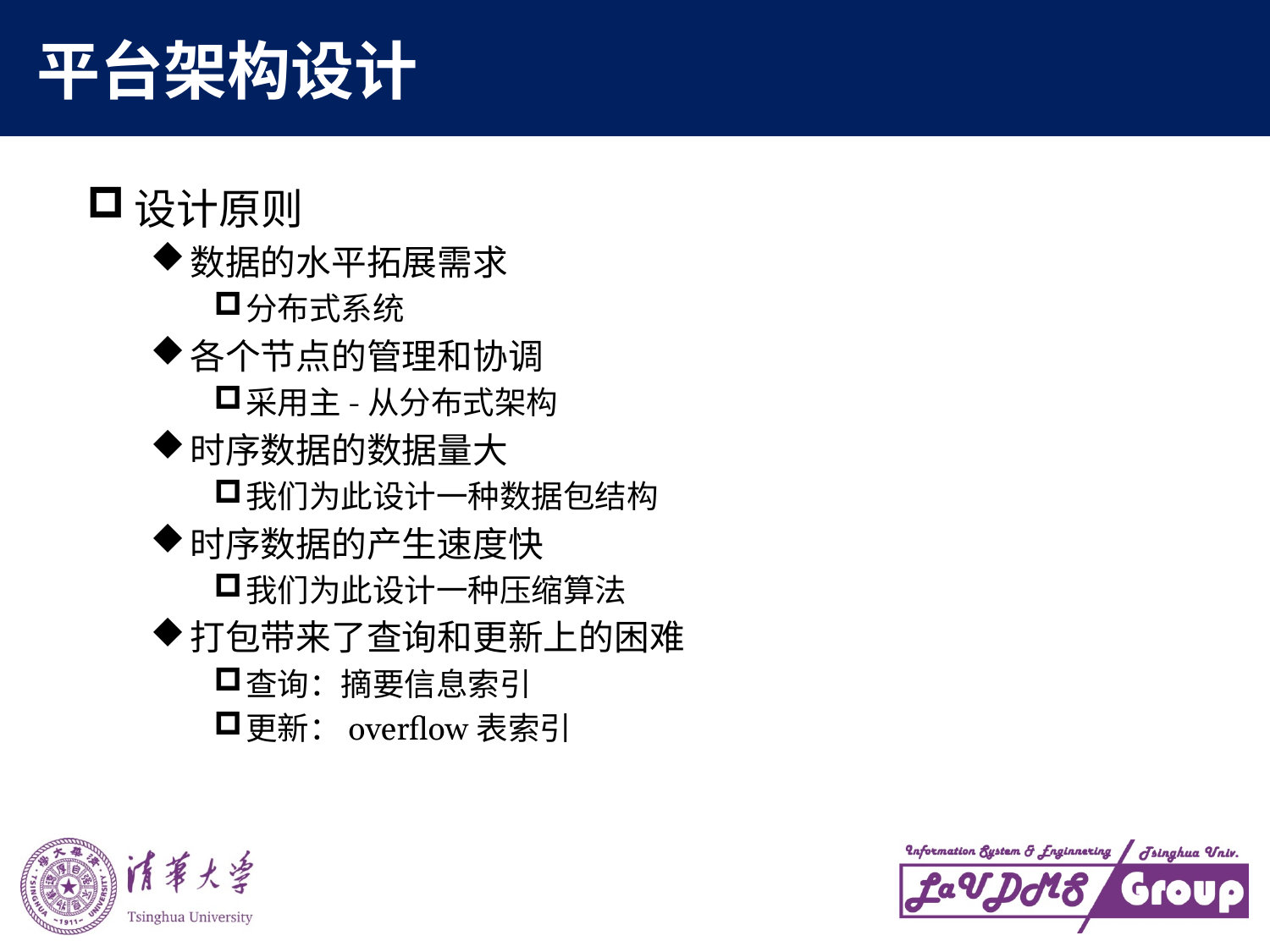

# 平台架构设计
设计原则
数据的水平拓展需求
分布式系统
各个节点的管理和协调
采用主-从分布式架构
时序数据的数据量大
我们为此设计一种数据包结构
时序数据的产生速度快
我们为此设计一种压缩算法
打包带来了查询和更新上的困难
查询：摘要信息索引
更新：overflow表索引